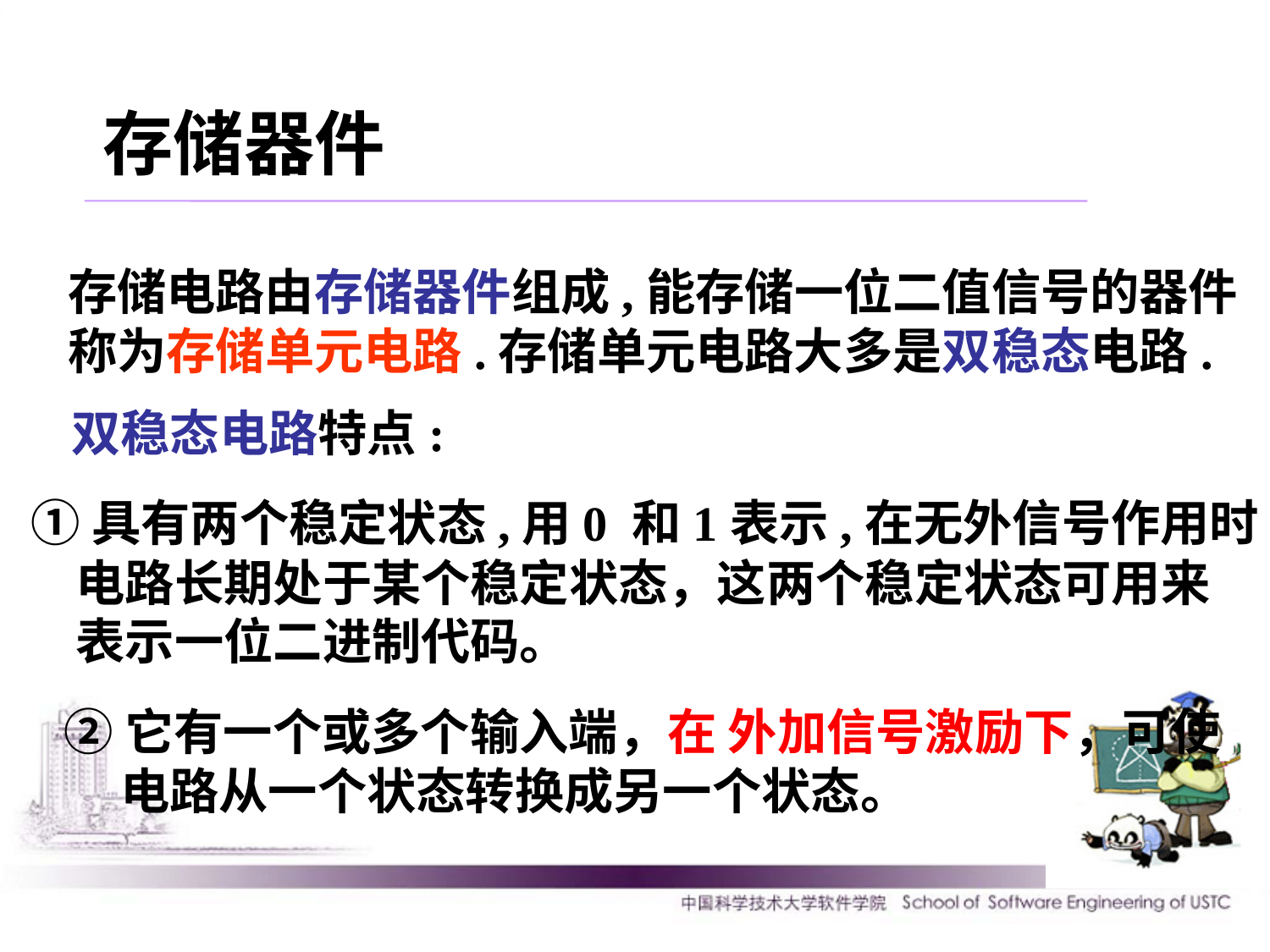

存储器件
存储电路由存储器件组成,能存储一位二值信号的器件
称为存储单元电路.存储单元电路大多是双稳态电路.
双稳态电路特点:
①具有两个稳定状态,用0 和1表示,在无外信号作用时,
   电路长期处于某个稳定状态，这两个稳定状态可用来
   表示一位二进制代码。
②它有一个或多个输入端，在 外加信号激励下，可使
    电路从一个状态转换成另一个状态。